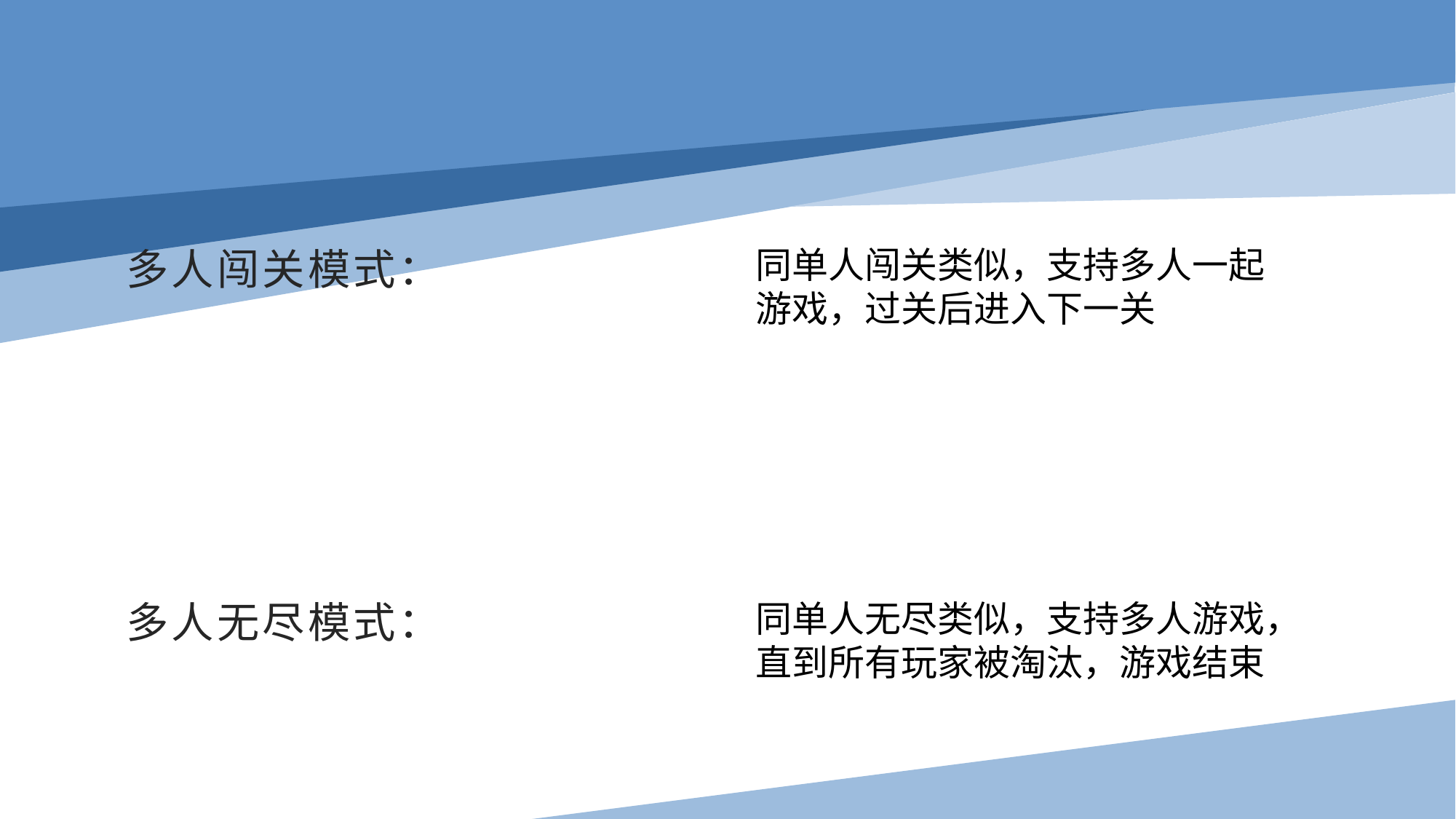

多人闯关模式：
同单人闯关类似，支持多人一起游戏，过关后进入下一关
多人无尽模式：
同单人无尽类似，支持多人游戏，直到所有玩家被淘汰，游戏结束